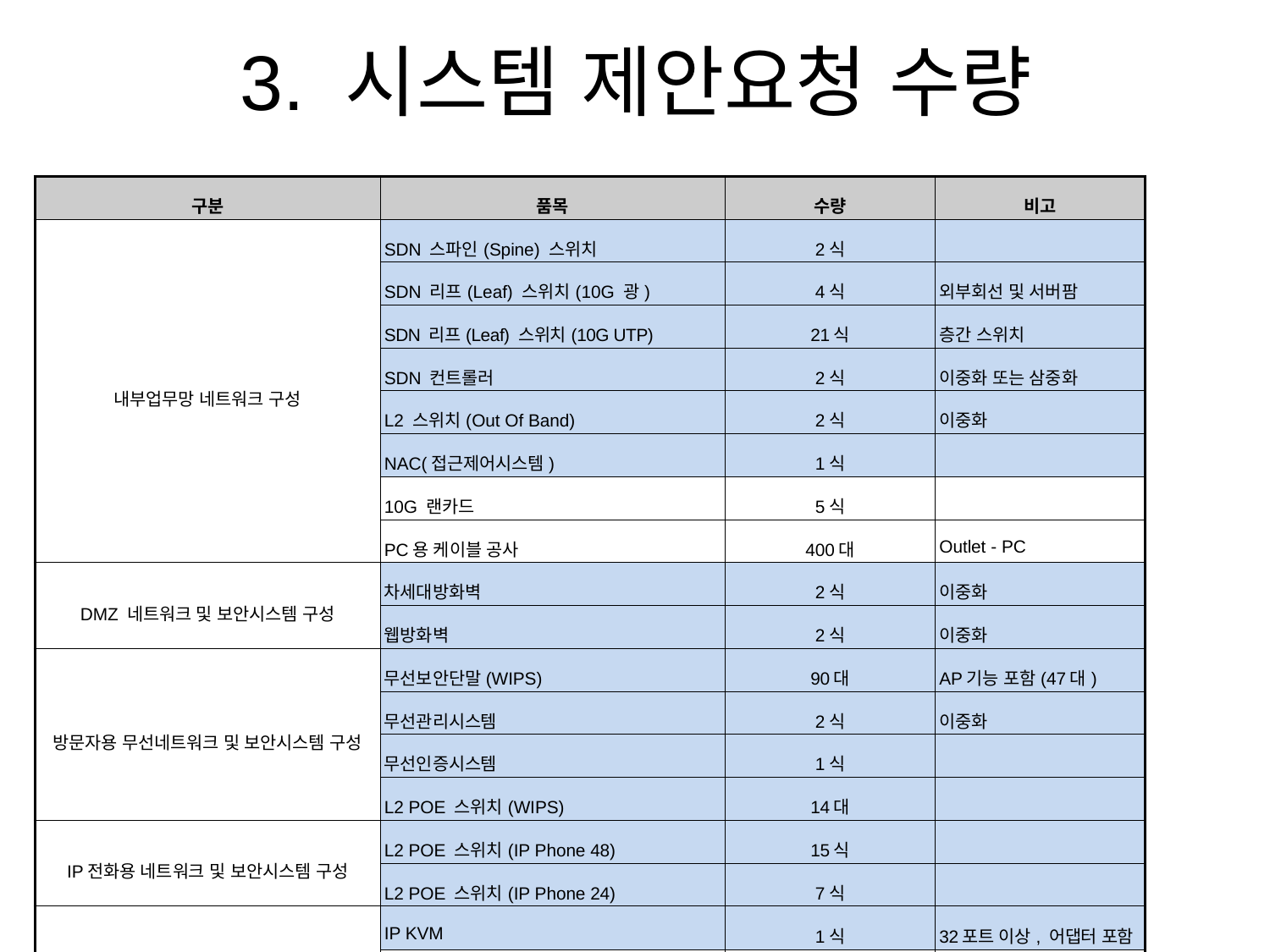

# 3. 시스템 제안요청 수량
| 구분 | 품목 | 수량 | 비고 |
| --- | --- | --- | --- |
| 내부업무망 네트워크 구성 | SDN 스파인(Spine) 스위치 | 2식 |  |
|  | SDN 리프(Leaf) 스위치(10G 광) | 4식 | 외부회선 및 서버팜 |
|  | SDN 리프(Leaf) 스위치(10G UTP) | 21식 | 층간 스위치 |
|  | SDN 컨트롤러 | 2식 | 이중화 또는 삼중화 |
|  | L2 스위치(Out Of Band) | 2식 | 이중화 |
|  | NAC(접근제어시스템) | 1식 |  |
|  | 10G 랜카드 | 5식 |  |
|  | PC용 케이블 공사 | 400대 | Outlet - PC |
| DMZ 네트워크 및 보안시스템 구성 | 차세대방화벽 | 2식 | 이중화 |
|  | 웹방화벽 | 2식 | 이중화 |
| 방문자용 무선네트워크 및 보안시스템 구성 | 무선보안단말(WIPS) | 90대 | AP기능 포함(47대) |
|  | 무선관리시스템 | 2식 | 이중화 |
|  | 무선인증시스템 | 1식 |  |
|  | L2 POE 스위치(WIPS) | 14대 |  |
| IP전화용 네트워크 및 보안시스템 구성 | L2 POE 스위치(IP Phone 48) | 15식 |  |
|  | L2 POE 스위치(IP Phone 24) | 7식 |  |
| 전산인프라 관리시스템 구성 | IP KVM | 1식 | 32포트 이상, 어댑터 포함 |
|  | 표준서버랙 | 7식 |  |
|  | 통합관리시스템 | 1식 | 스마트PDU 56대 온습도센서 28개 |
|  | PC | 4대 | 통합관리모니터링용 |
|  | 대형모니터 | 4대 | 통합관리모니터링용 |